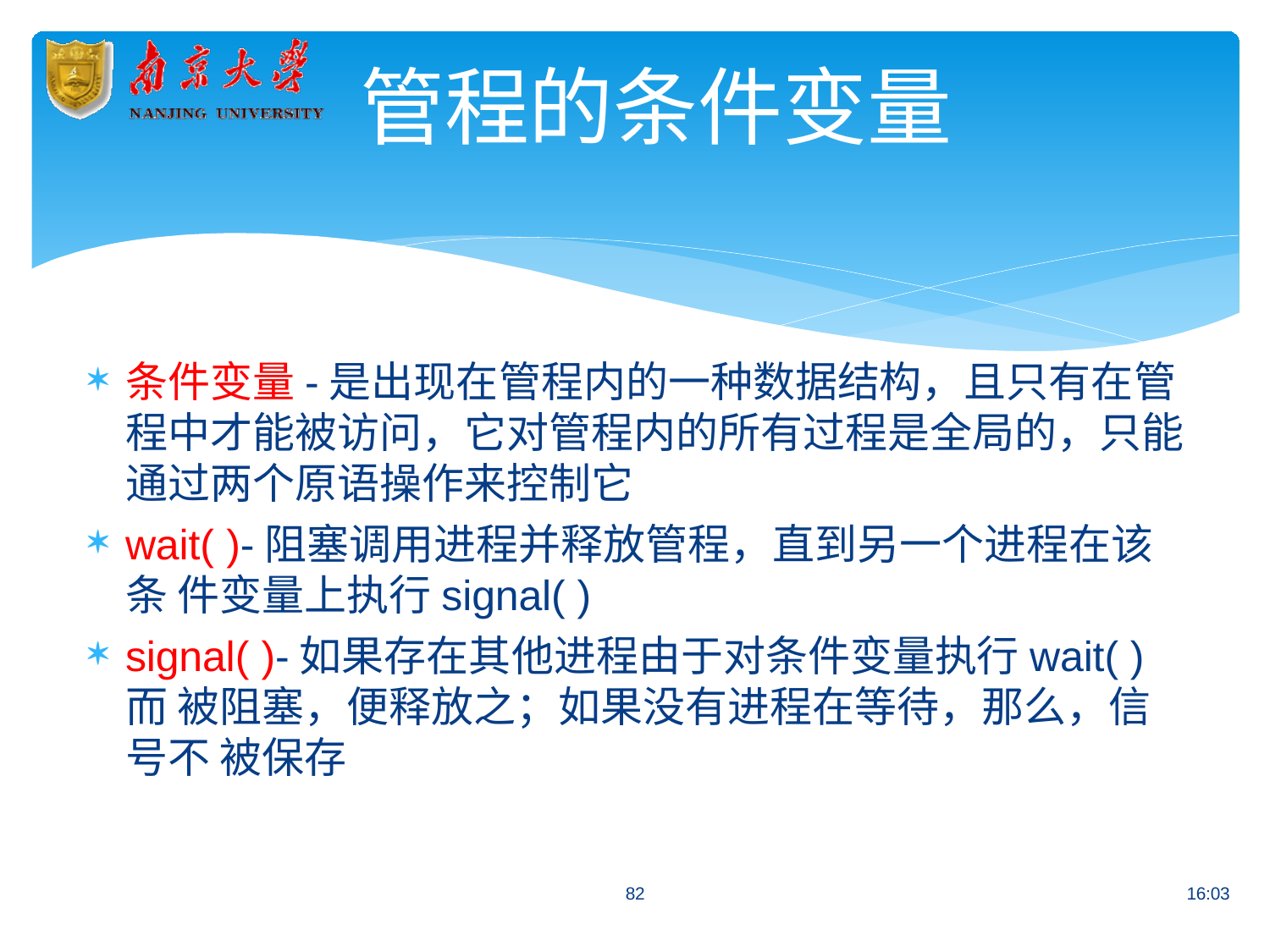

# 管程的条件变量

条件变量-是出现在管程内的一种数据结构，且只有在管 程中才能被访问，它对管程内的所有过程是全局的，只能 通过两个原语操作来控制它
wait( )-阻塞调用进程并释放管程，直到另一个进程在该条 件变量上执行signal( )
signal( )-如果存在其他进程由于对条件变量执行wait( )而 被阻塞，便释放之；如果没有进程在等待，那么，信号不 被保存
82
16:03